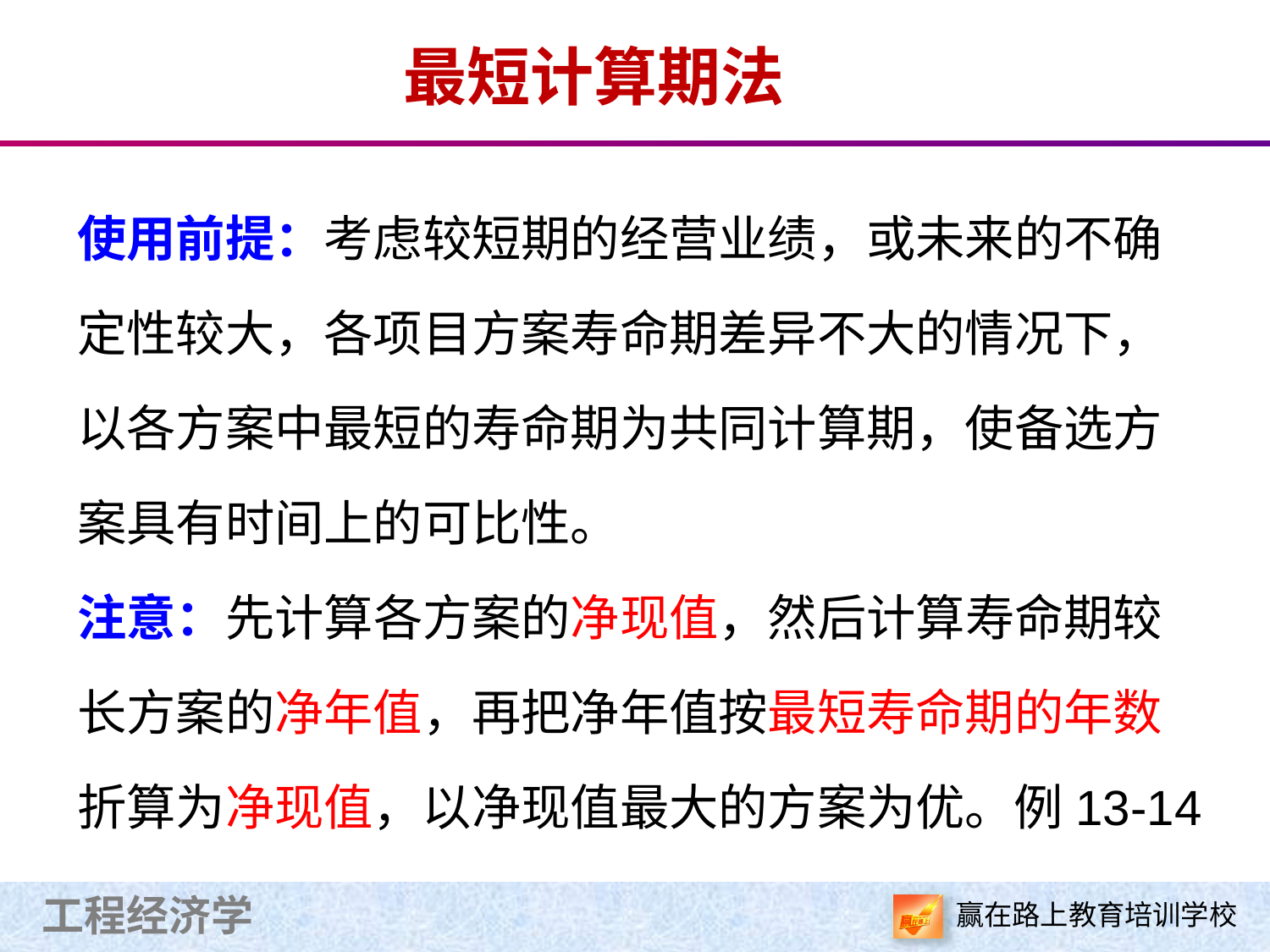

最短计算期法
使用前提：考虑较短期的经营业绩，或未来的不确定性较大，各项目方案寿命期差异不大的情况下，以各方案中最短的寿命期为共同计算期，使备选方案具有时间上的可比性。
注意：先计算各方案的净现值，然后计算寿命期较长方案的净年值，再把净年值按最短寿命期的年数折算为净现值，以净现值最大的方案为优。例13-14